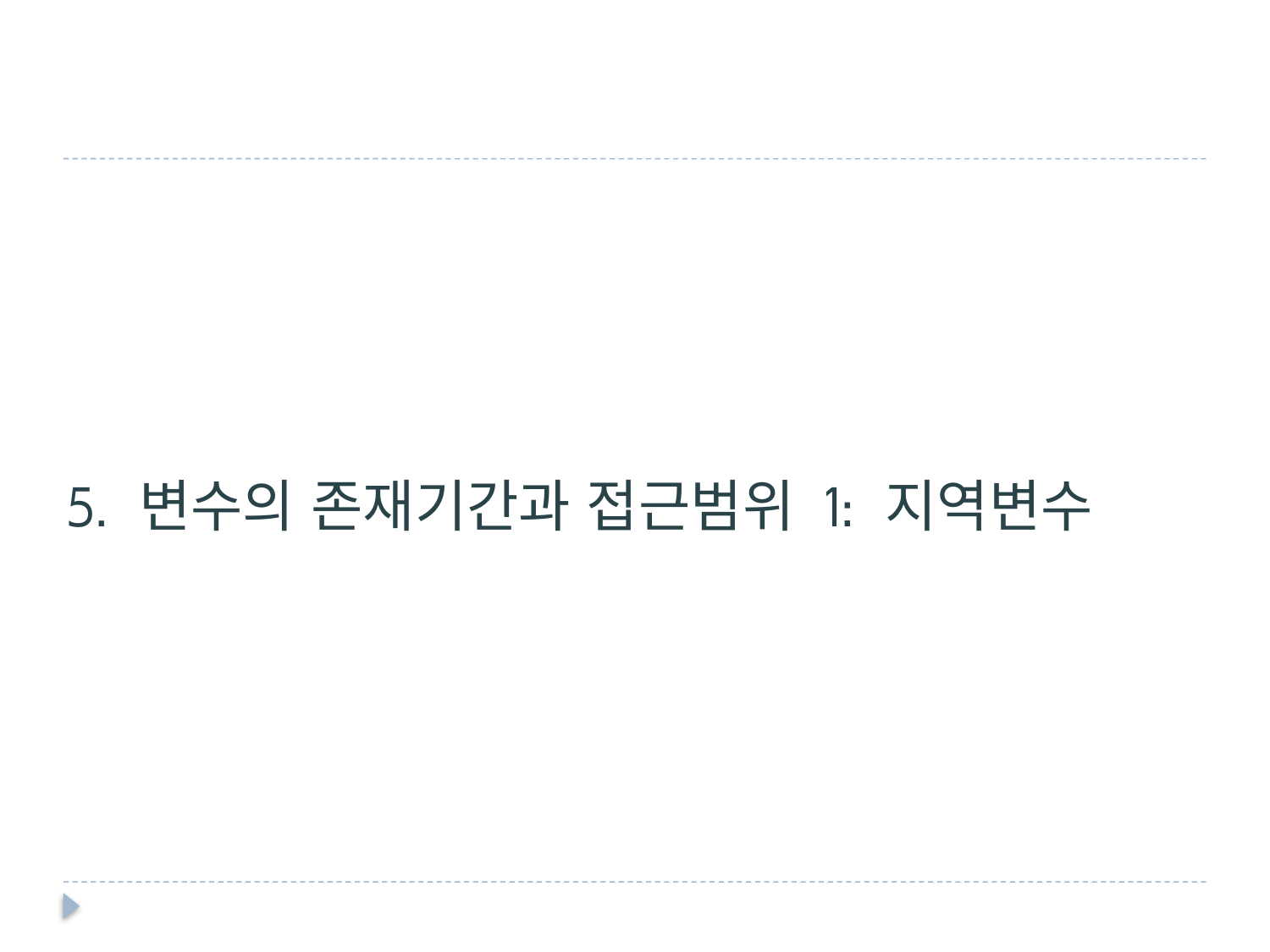

# 5. 변수의 존재기간과 접근범위 1: 지역변수